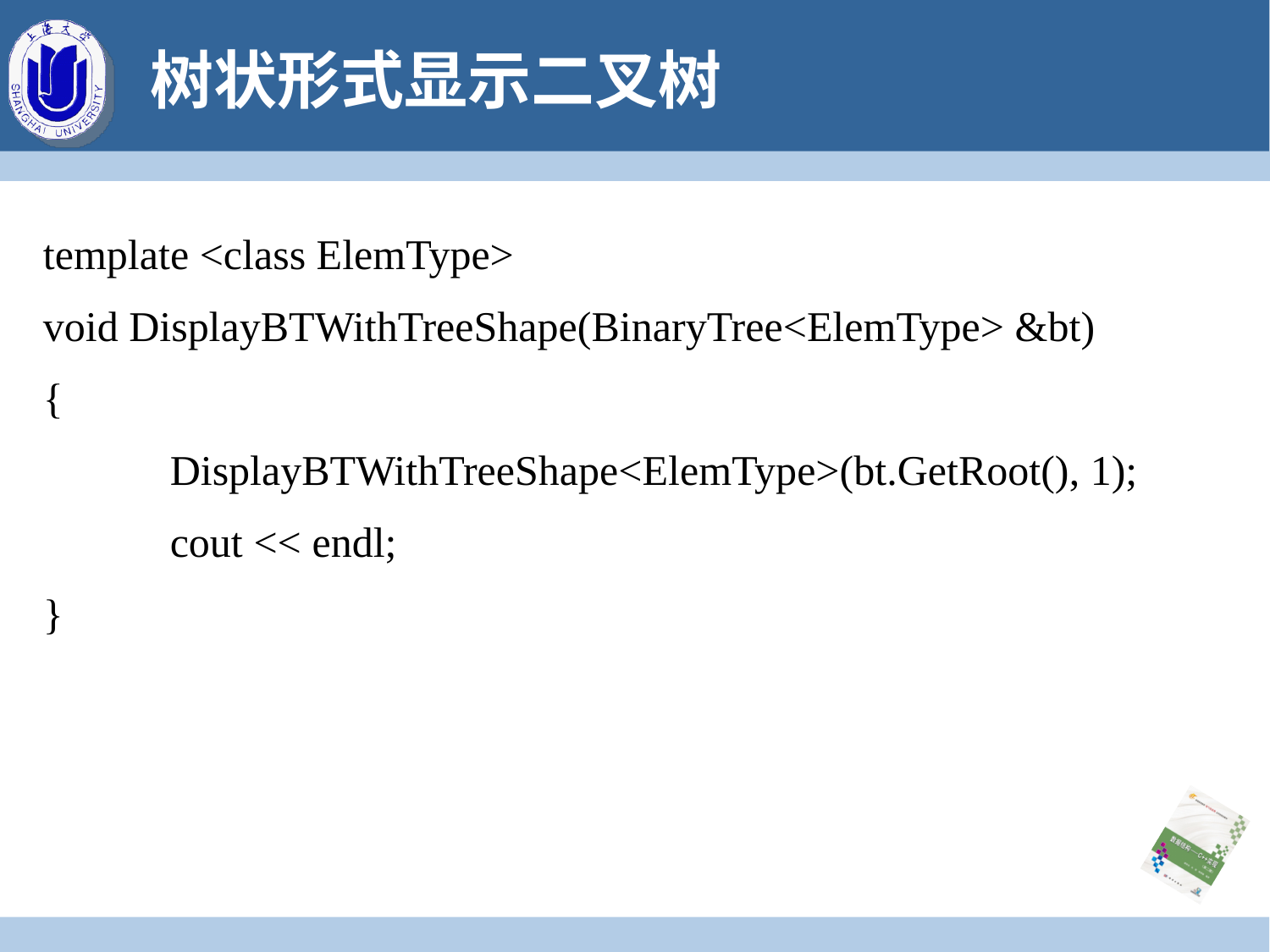

# 树状形式显示二叉树
template <class ElemType>
void DisplayBTWithTreeShape(BinaryTree<ElemType> &bt)
{
	DisplayBTWithTreeShape<ElemType>(bt.GetRoot(), 1);
	cout << endl;
}